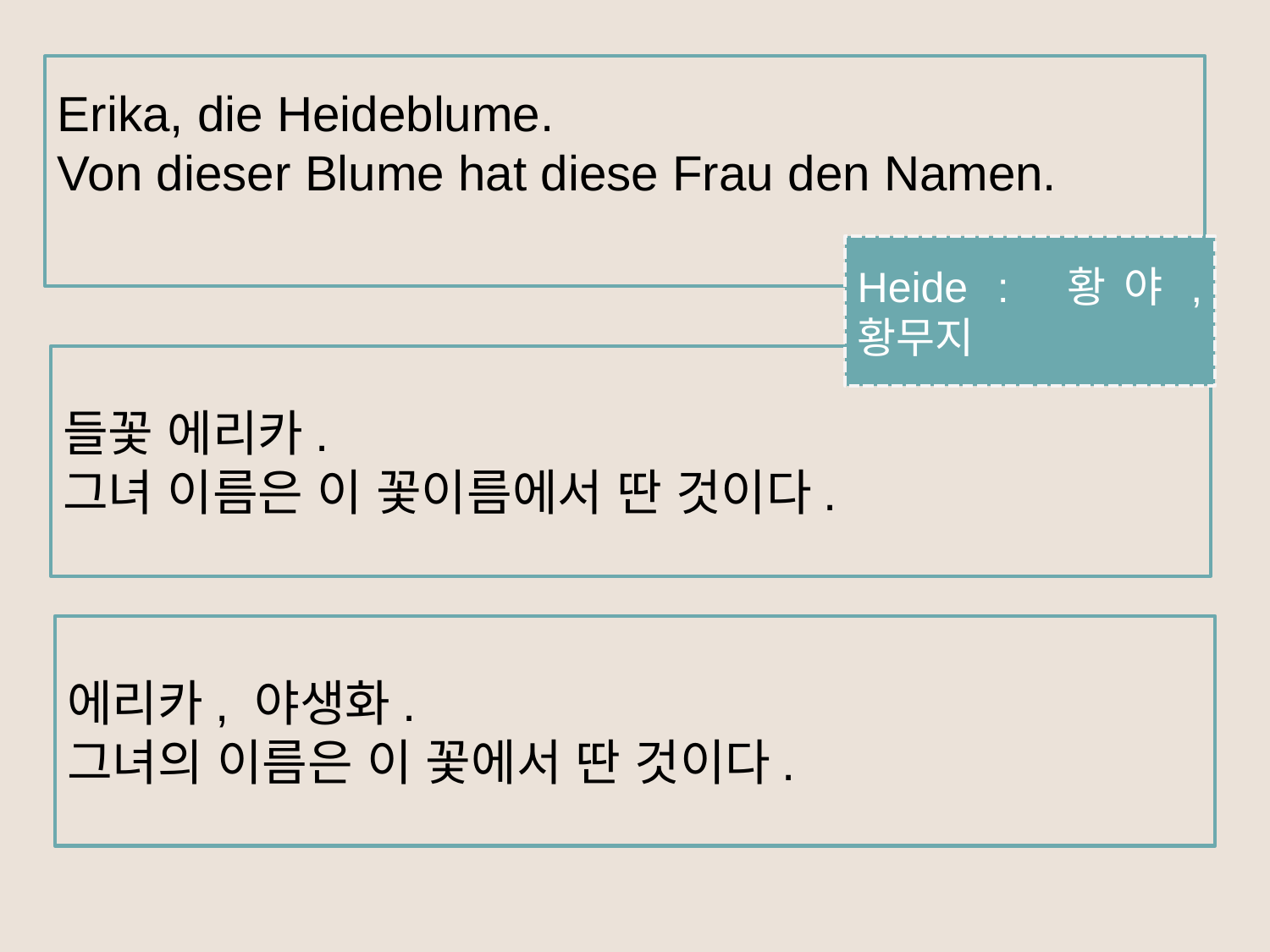

Erika, die Heideblume.
Von dieser Blume hat diese Frau den Namen.

Heide : 황야, 황무지
들꽃 에리카.
그녀 이름은 이 꽃이름에서 딴 것이다.

에리카, 야생화.
그녀의 이름은 이 꽃에서 딴 것이다.